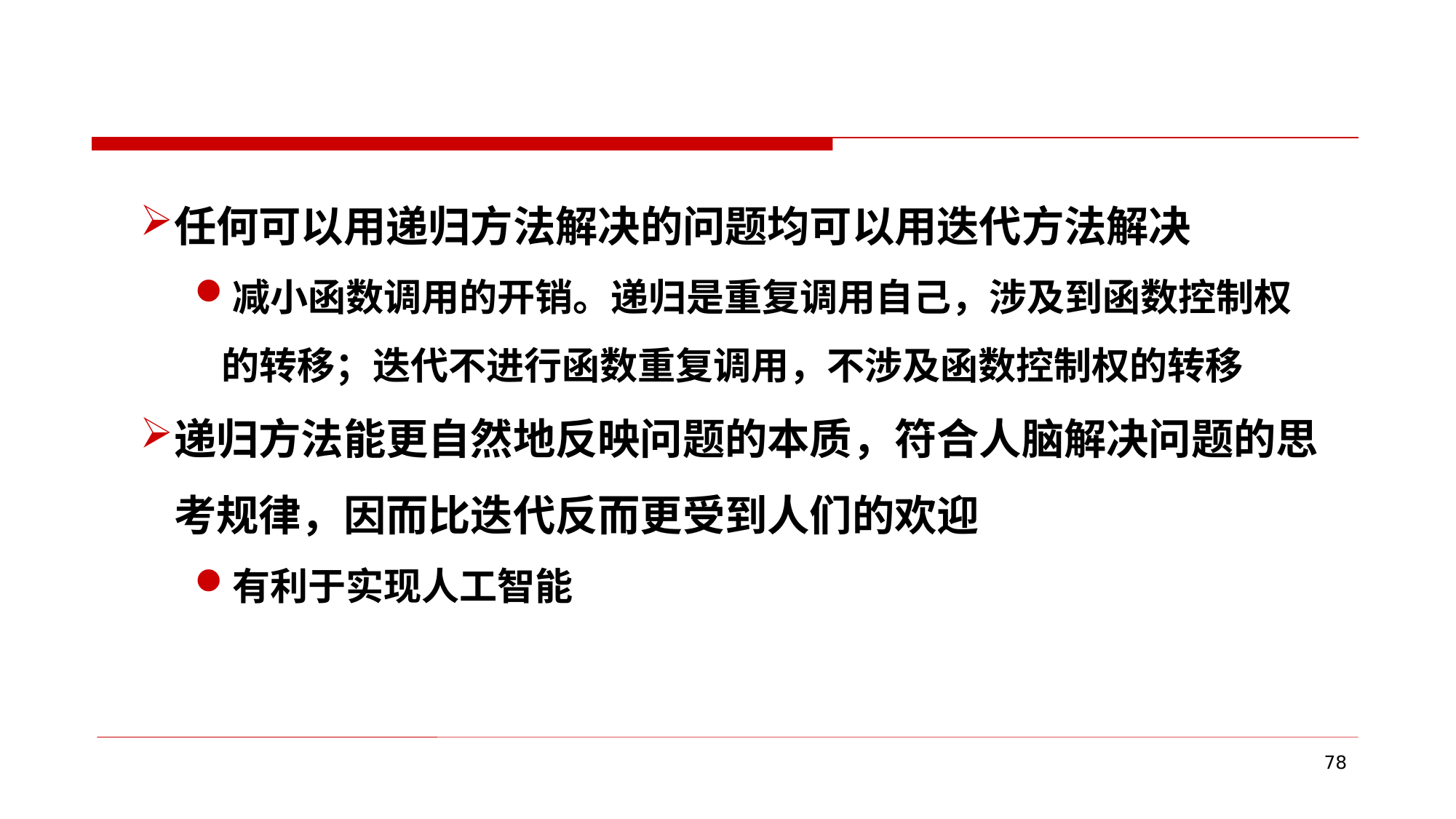

任何可以用递归方法解决的问题均可以用迭代方法解决
减小函数调用的开销。递归是重复调用自己，涉及到函数控制权的转移；迭代不进行函数重复调用，不涉及函数控制权的转移
递归方法能更自然地反映问题的本质，符合人脑解决问题的思考规律，因而比迭代反而更受到人们的欢迎
有利于实现人工智能
78